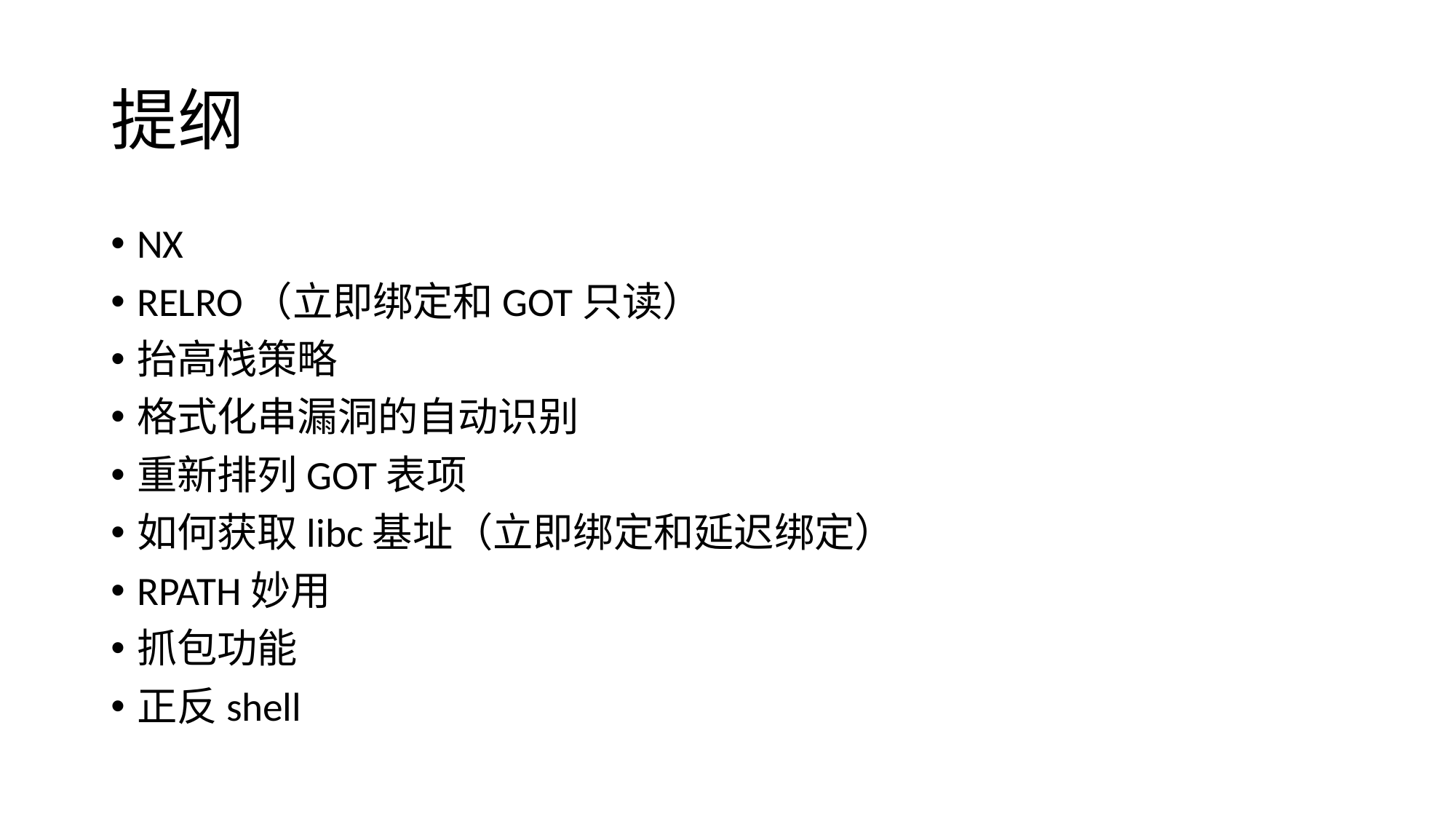

# 提纲
NX
RELRO（立即绑定和GOT只读）
抬高栈策略
格式化串漏洞的自动识别
重新排列GOT表项
如何获取libc基址（立即绑定和延迟绑定）
RPATH妙用
抓包功能
正反shell